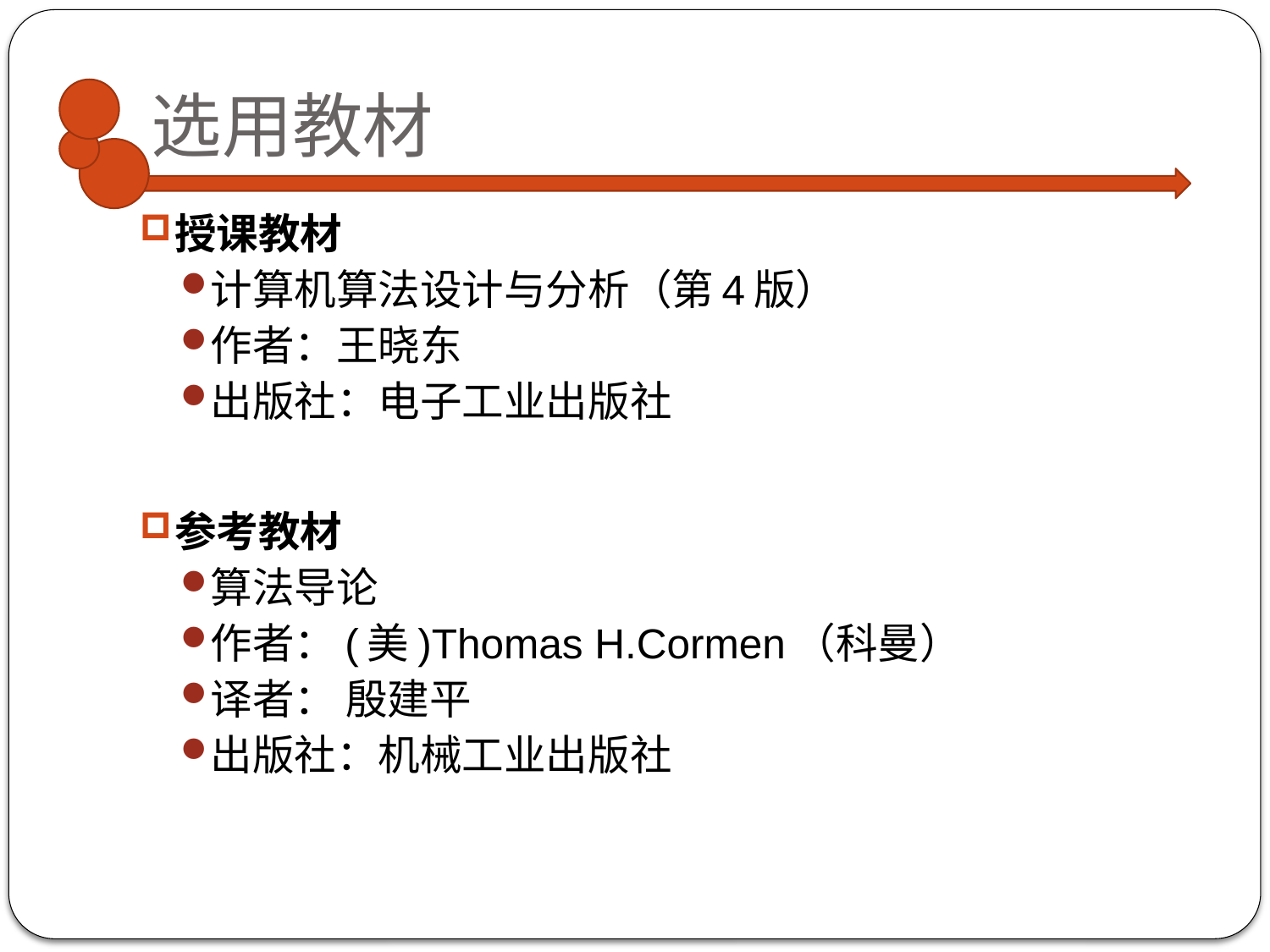

# 选用教材
授课教材
计算机算法设计与分析（第4版）
作者：王晓东
出版社：电子工业出版社

参考教材
算法导论
作者：(美)Thomas H.Cormen（科曼）
译者： 殷建平
出版社：机械工业出版社